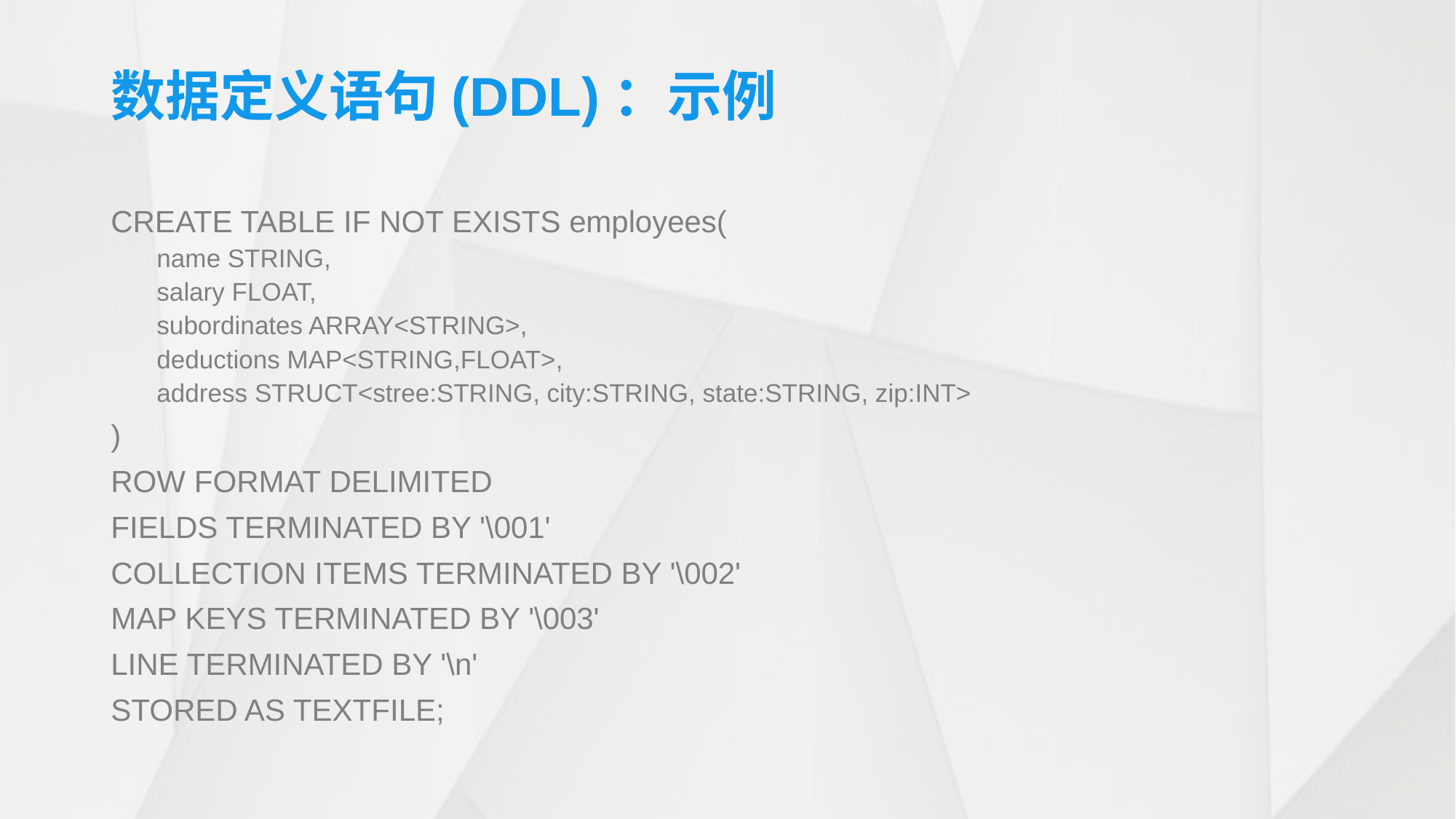

# 数据定义语句(DDL)：示例
CREATE TABLE IF NOT EXISTS employees(
name STRING,
salary FLOAT,
subordinates ARRAY<STRING>,
deductions MAP<STRING,FLOAT>,
address STRUCT<stree:STRING, city:STRING, state:STRING, zip:INT>
)
ROW FORMAT DELIMITED
FIELDS TERMINATED BY '\001'
COLLECTION ITEMS TERMINATED BY '\002'
MAP KEYS TERMINATED BY '\003'
LINE TERMINATED BY '\n'
STORED AS TEXTFILE;